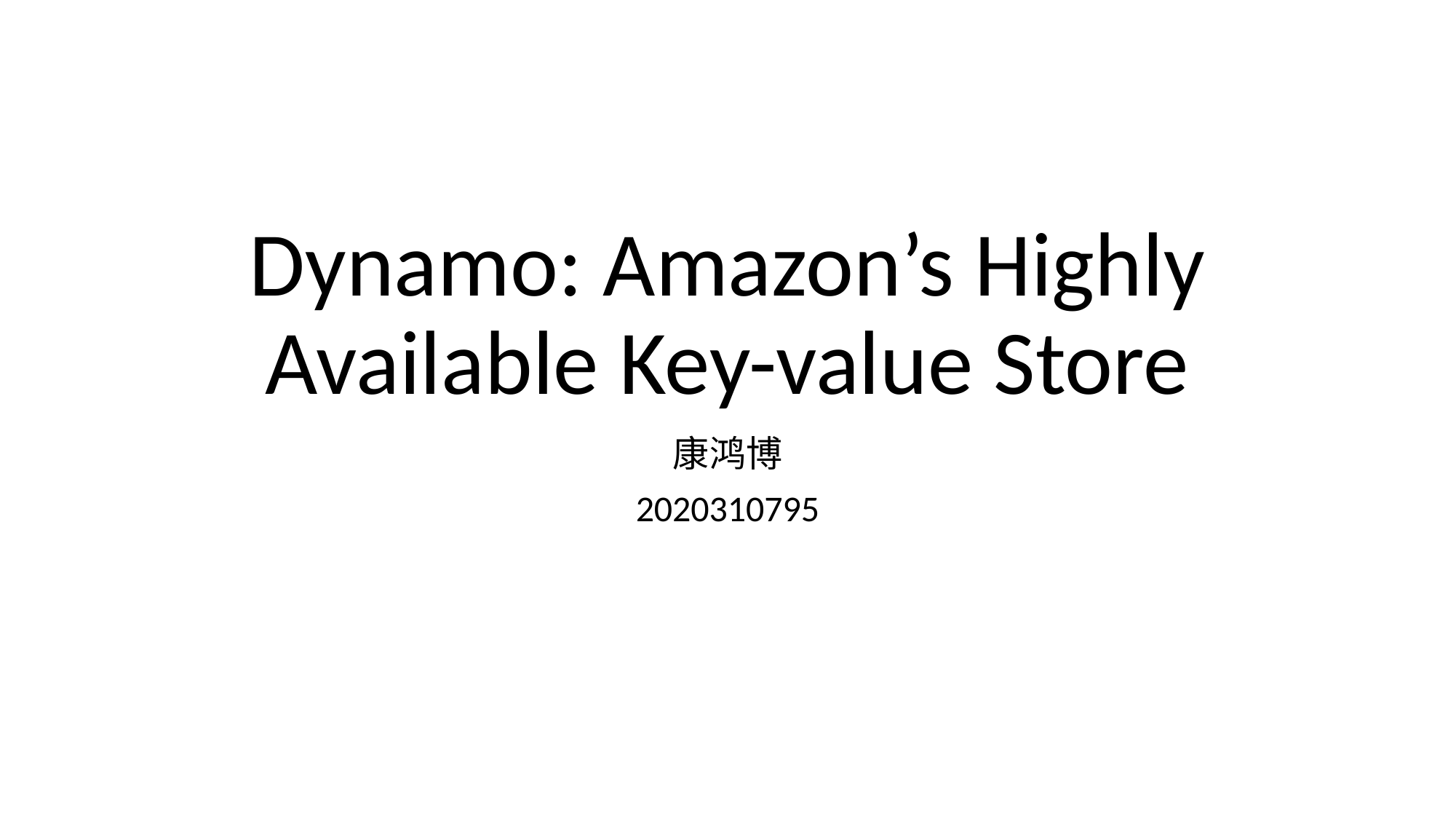

# Dynamo: Amazon’s Highly Available Key-value Store
康鸿博
2020310795